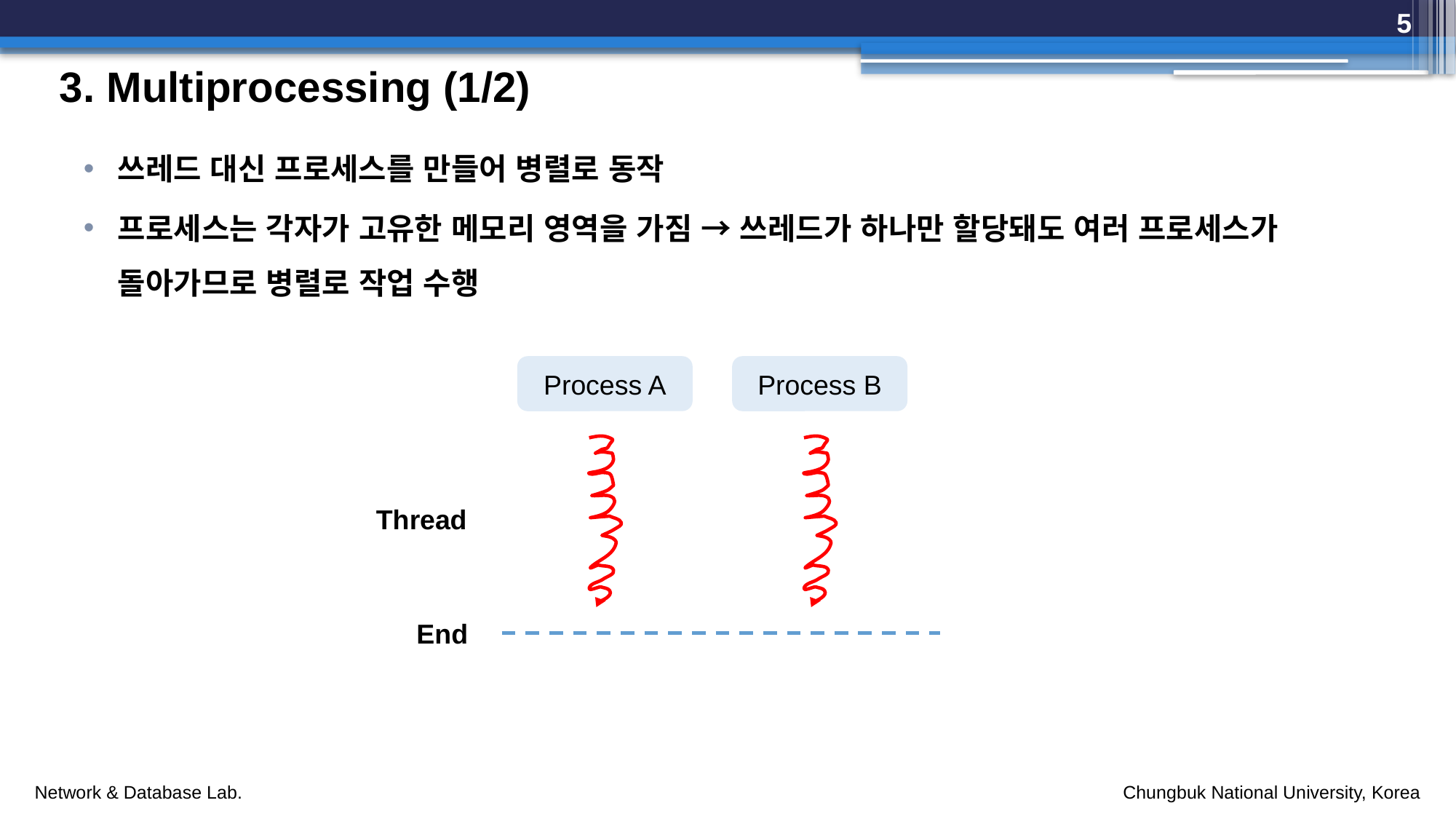

5
# 3. Multiprocessing (1/2)
쓰레드 대신 프로세스를 만들어 병렬로 동작
프로세스는 각자가 고유한 메모리 영역을 가짐 → 쓰레드가 하나만 할당돼도 여러 프로세스가 돌아가므로 병렬로 작업 수행
Process A
Process B

Thread
End